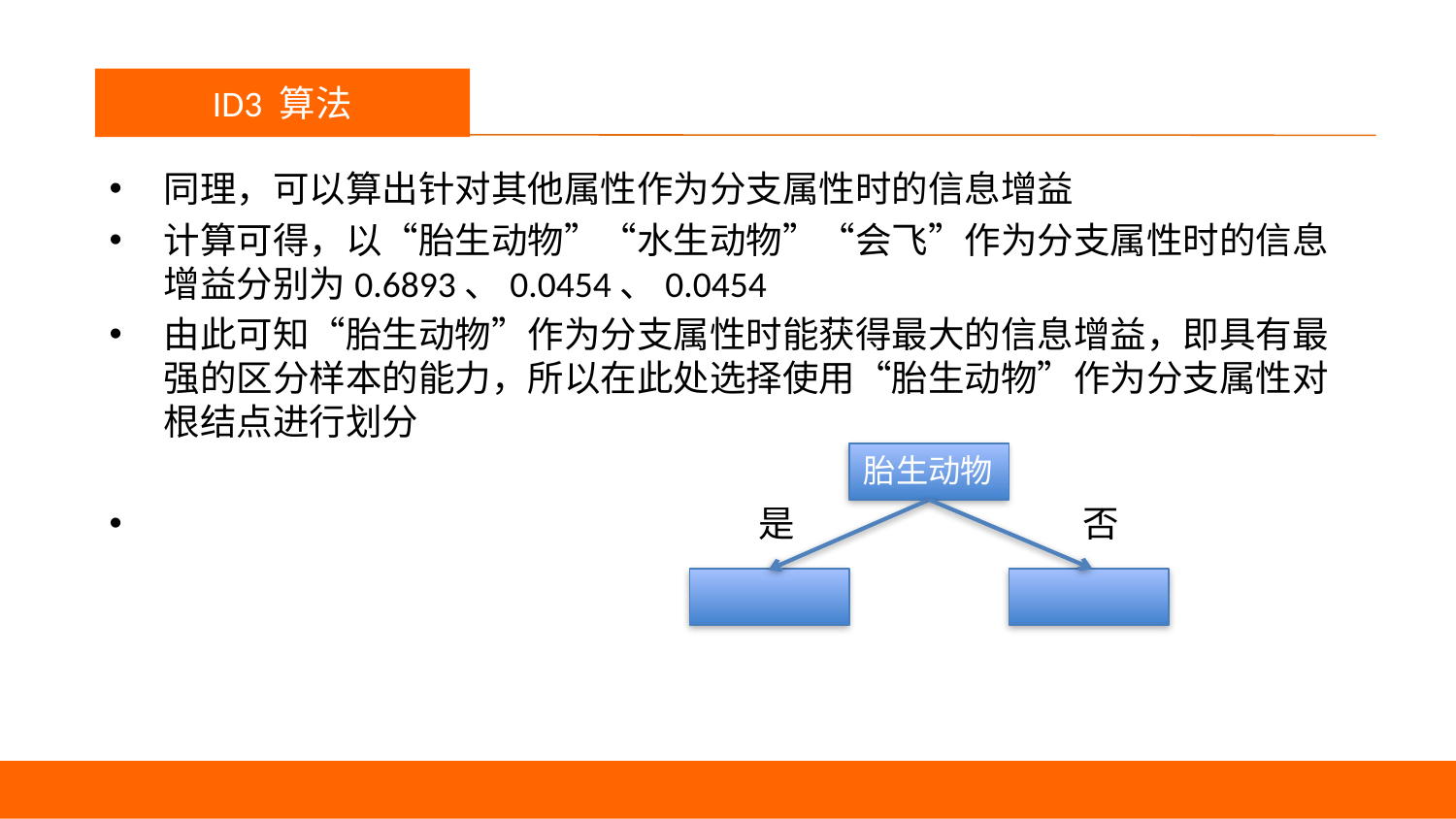

议程
ID3 算法

同理，可以算出针对其他属性作为分支属性时的信息增益
计算可得，以“胎生动物”“水生动物”“会飞”作为分支属性时的信息增益分别为0.6893、0.0454、0.0454
由此可知“胎生动物”作为分支属性时能获得最大的信息增益，即具有最强的区分样本的能力，所以在此处选择使用“胎生动物”作为分支属性对根结点进行划分

                                                                       是                                   否
胎生动物